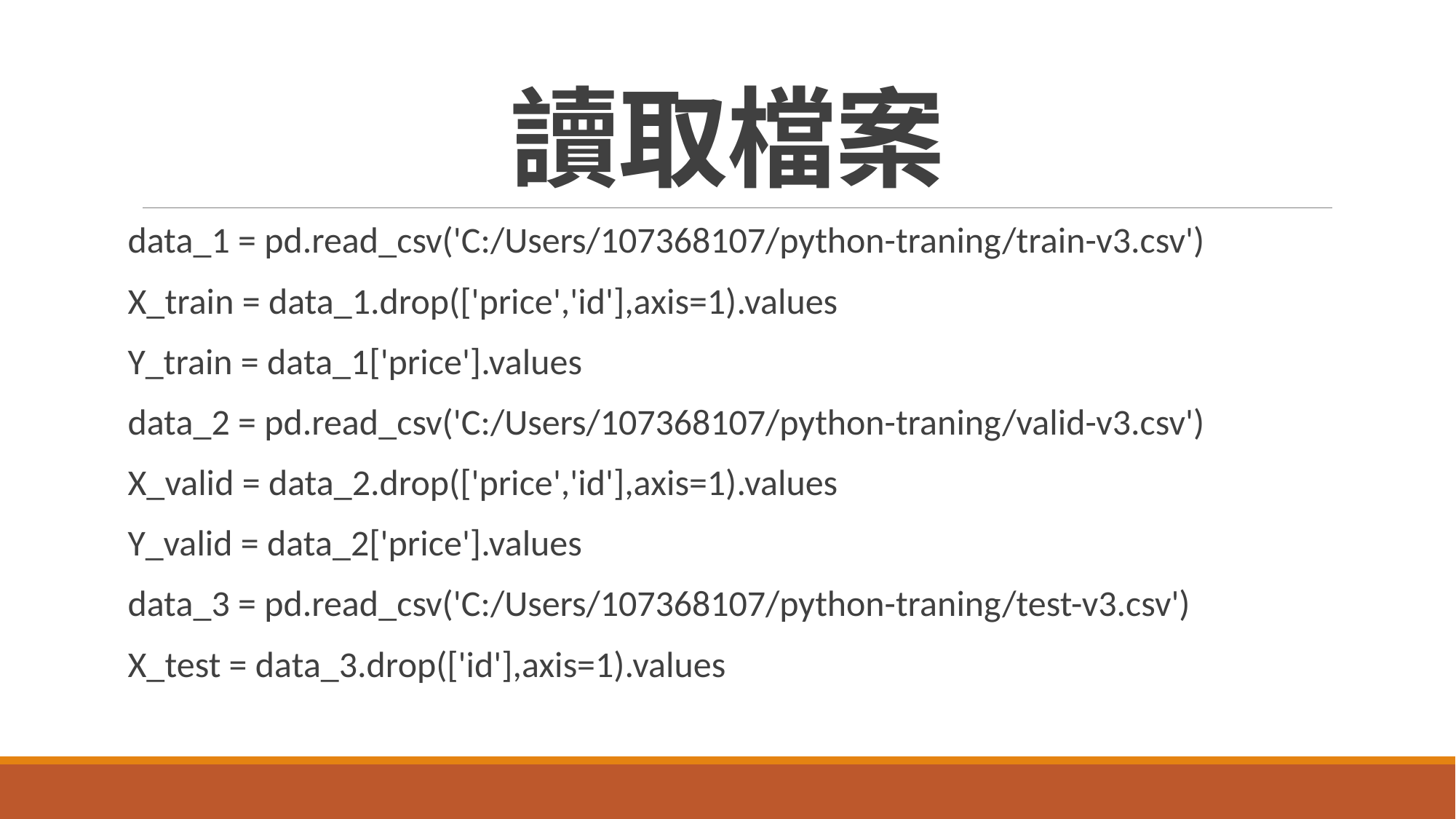

# 讀取檔案
data_1 = pd.read_csv('C:/Users/107368107/python-traning/train-v3.csv')
X_train = data_1.drop(['price','id'],axis=1).values
Y_train = data_1['price'].values
data_2 = pd.read_csv('C:/Users/107368107/python-traning/valid-v3.csv')
X_valid = data_2.drop(['price','id'],axis=1).values
Y_valid = data_2['price'].values
data_3 = pd.read_csv('C:/Users/107368107/python-traning/test-v3.csv')
X_test = data_3.drop(['id'],axis=1).values